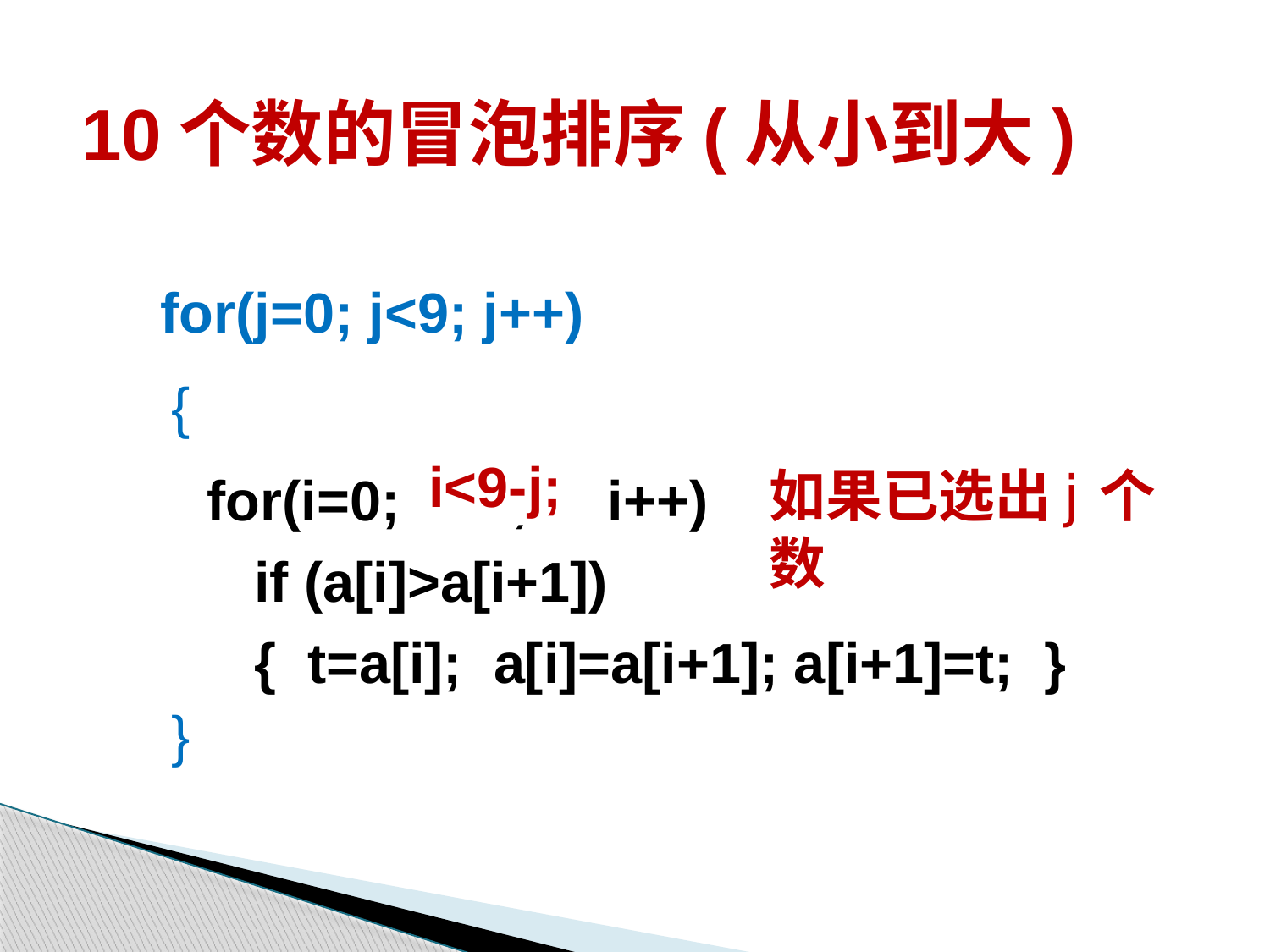

# 10个数的冒泡排序(从小到大)
for(j=0; j<9; j++)
{
}
  for(i=0;  i<9;     i++)
     if (a[i]>a[i+1])
     {  t=a[i];  a[i]=a[i+1]; a[i+1]=t;  }
i<9-j;
如果已选出j个数